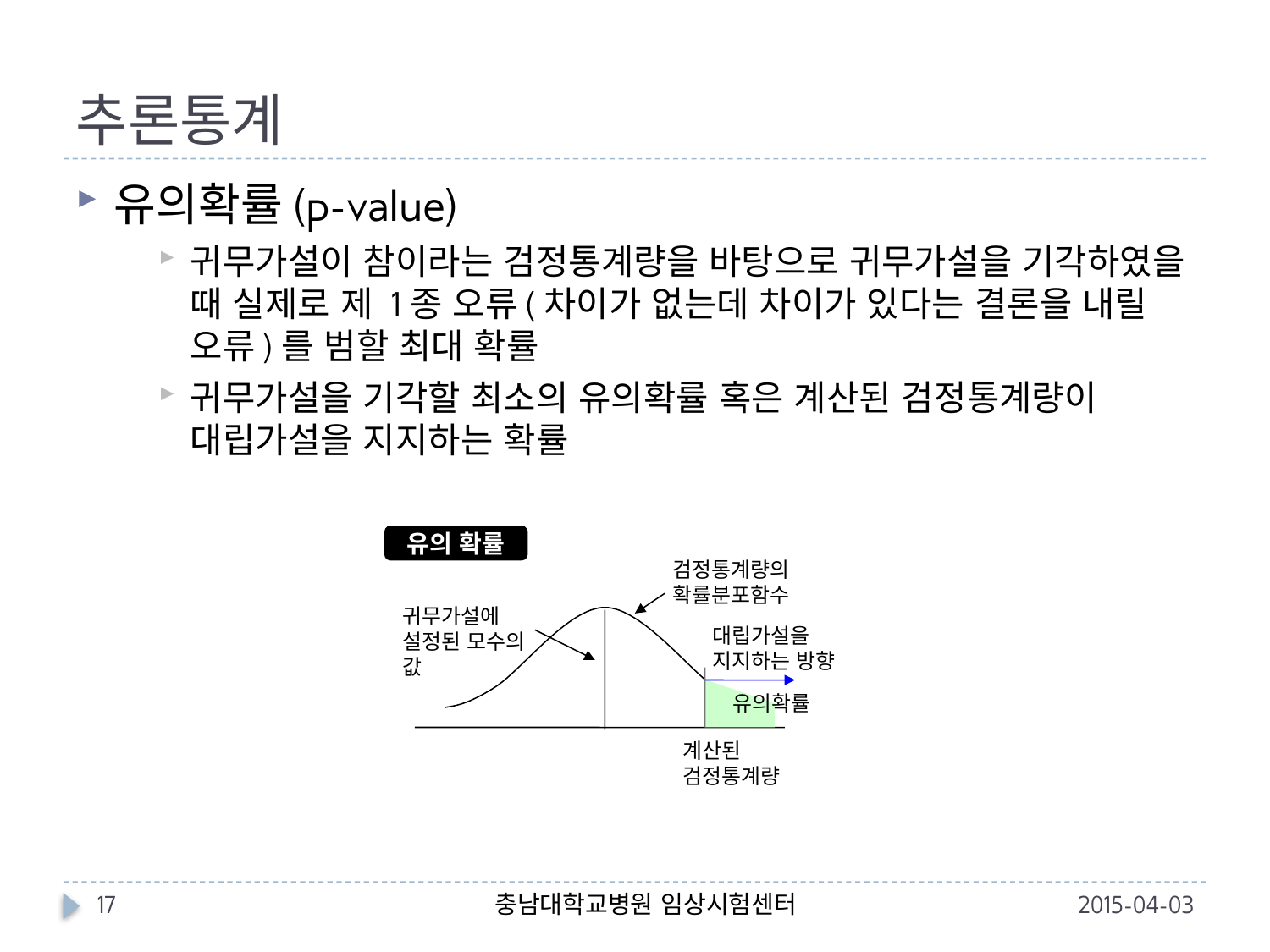

# 추론통계
유의확률(p-value)
귀무가설이 참이라는 검정통계량을 바탕으로 귀무가설을 기각하였을 때 실제로 제 1종 오류(차이가 없는데 차이가 있다는 결론을 내릴 오류)를 범할 최대 확률
귀무가설을 기각할 최소의 유의확률 혹은 계산된 검정통계량이 대립가설을 지지하는 확률

유의 확률
검정통계량의 확률분포함수

귀무가설에 설정된 모수의 값

대립가설을 지지하는 방향

유의확률

계산된
검정통계량
17
충남대학교병원 임상시험센터
2015-04-03